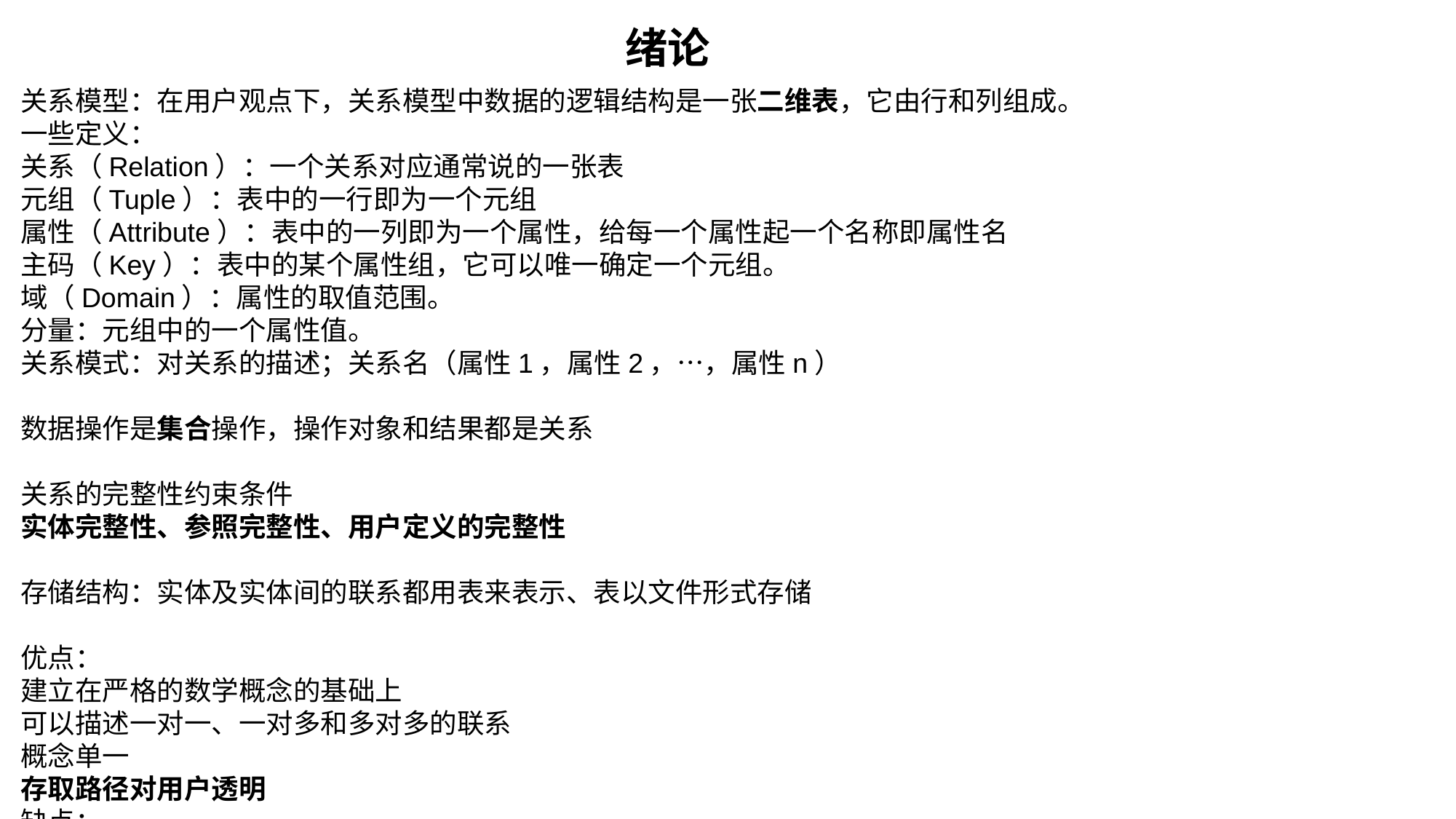

绪论
关系模型：在用户观点下，关系模型中数据的逻辑结构是一张二维表，它由行和列组成。
一些定义：
关系（Relation）：一个关系对应通常说的一张表
元组（Tuple）：表中的一行即为一个元组
属性（Attribute）：表中的一列即为一个属性，给每一个属性起一个名称即属性名
主码（Key）：表中的某个属性组，它可以唯一确定一个元组。
域（Domain）：属性的取值范围。
分量：元组中的一个属性值。
关系模式：对关系的描述；关系名（属性1，属性2，…，属性n）

数据操作是集合操作，操作对象和结果都是关系

关系的完整性约束条件
实体完整性、参照完整性、用户定义的完整性

存储结构：实体及实体间的联系都用表来表示、表以文件形式存储

优点：
建立在严格的数学概念的基础上
可以描述一对一、一对多和多对多的联系
概念单一
存取路径对用户透明
缺点：
存取路径对用户透明导致查询效率往往不如非关系数据模型
为提高性能，必须对用户的查询请求进行优化增加了开发DBMS的难度